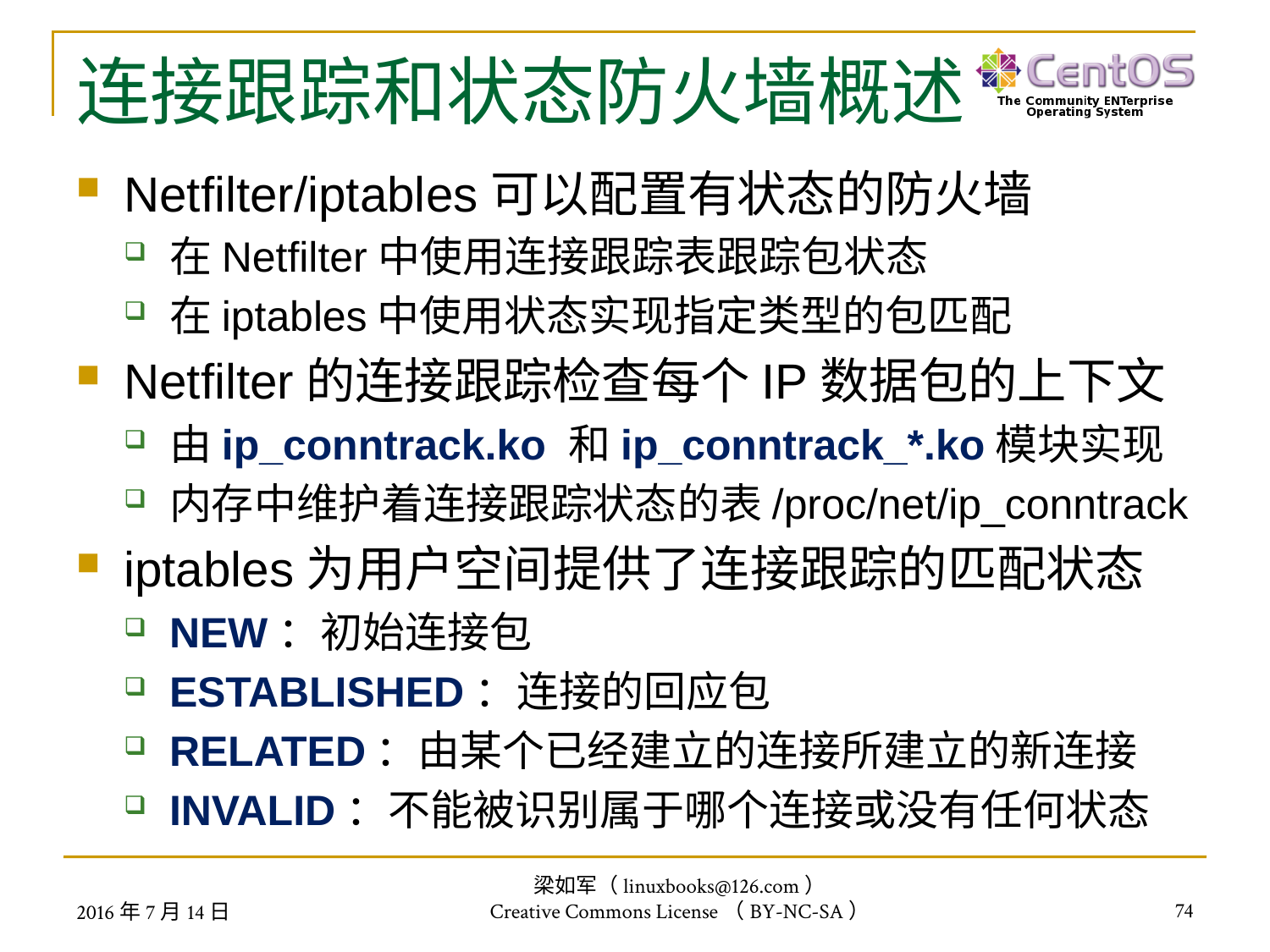

# 连接跟踪和状态防火墙概述
Netfilter/iptables可以配置有状态的防火墙
在Netfilter中使用连接跟踪表跟踪包状态
在iptables中使用状态实现指定类型的包匹配
Netfilter的连接跟踪检查每个IP数据包的上下文
由ip_conntrack.ko 和ip_conntrack_*.ko模块实现
内存中维护着连接跟踪状态的表/proc/net/ip_conntrack
iptables为用户空间提供了连接跟踪的匹配状态
NEW：初始连接包
ESTABLISHED：连接的回应包
RELATED：由某个已经建立的连接所建立的新连接
INVALID：不能被识别属于哪个连接或没有任何状态

梁如军（linuxbooks@126.com）
Creative Commons License（BY-NC-SA）
2016年7月14日
74